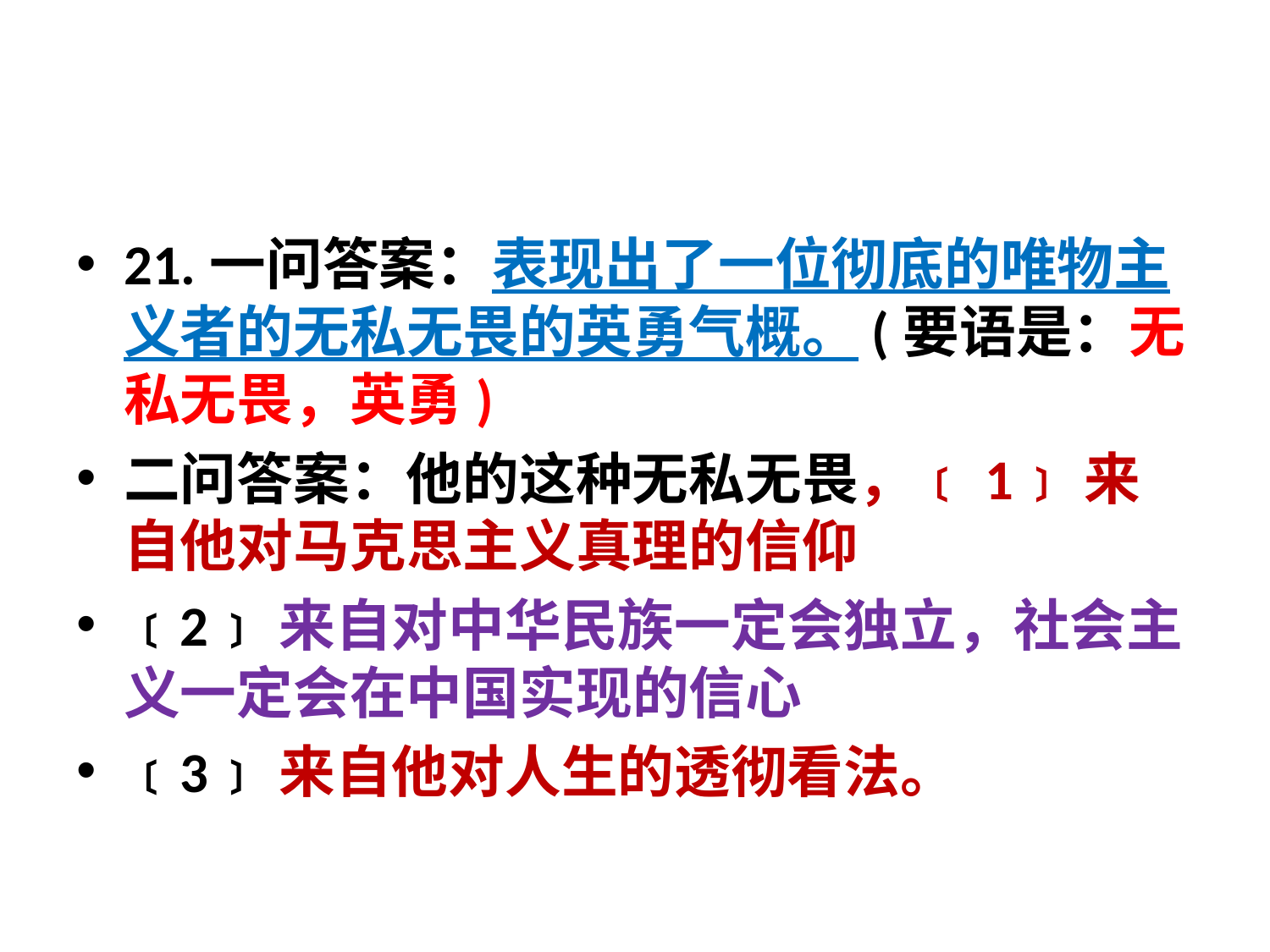

21.一问答案：表现出了一位彻底的唯物主义者的无私无畏的英勇气概。(要语是：无私无畏，英勇)
二问答案：他的这种无私无畏，﹝1﹞来自他对马克思主义真理的信仰
﹝2﹞来自对中华民族一定会独立，社会主义一定会在中国实现的信心
﹝3﹞来自他对人生的透彻看法。